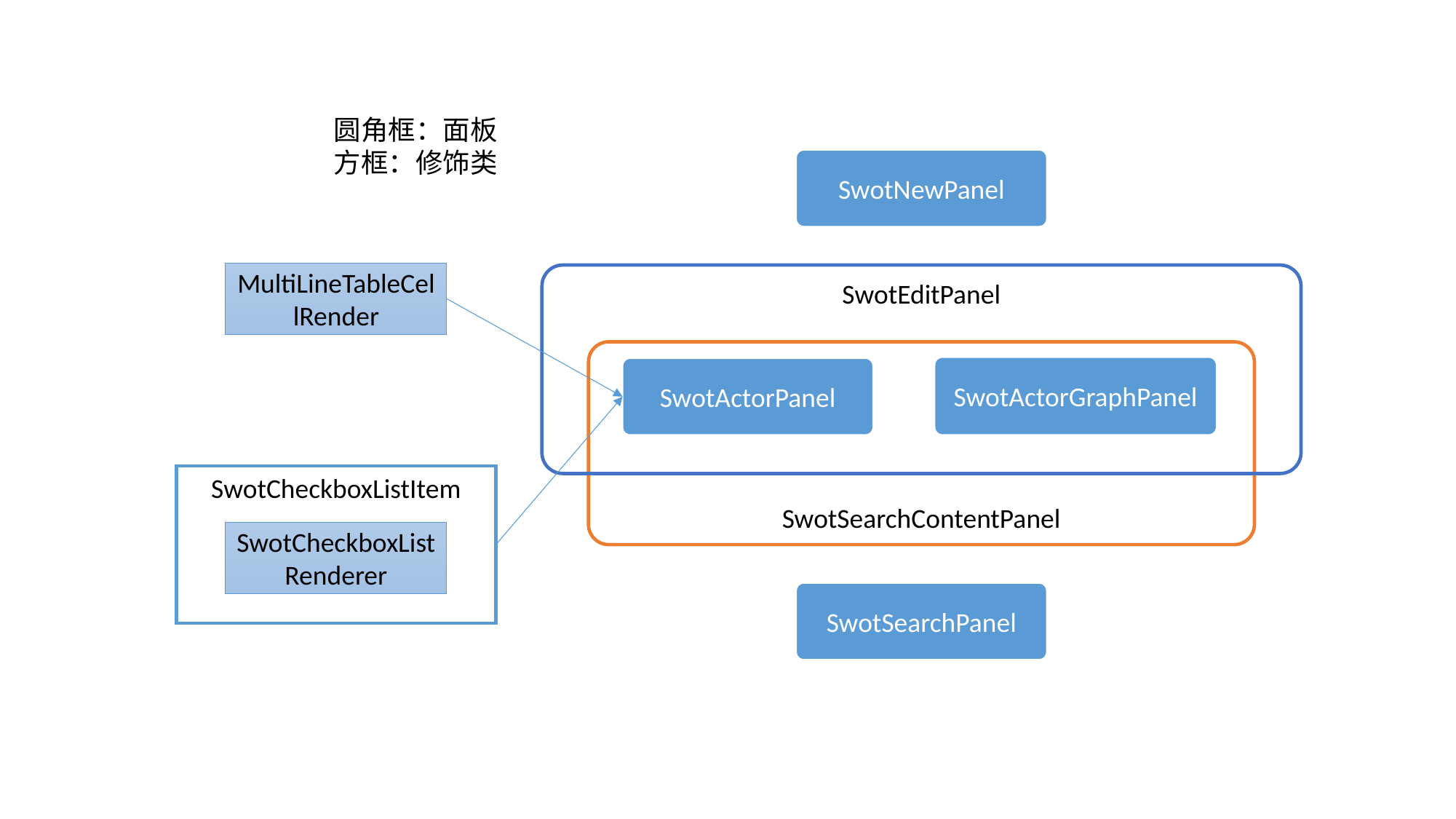

圆角框：面板
方框：修饰类
SwotNewPanel

MultiLineTableCellRender
SwotEditPanel

SwotActorGraphPanel
SwotSearchContentPanel
SwotActorPanel

SwotCheckboxListItem
SwotCheckboxListRenderer
SwotSearchPanel